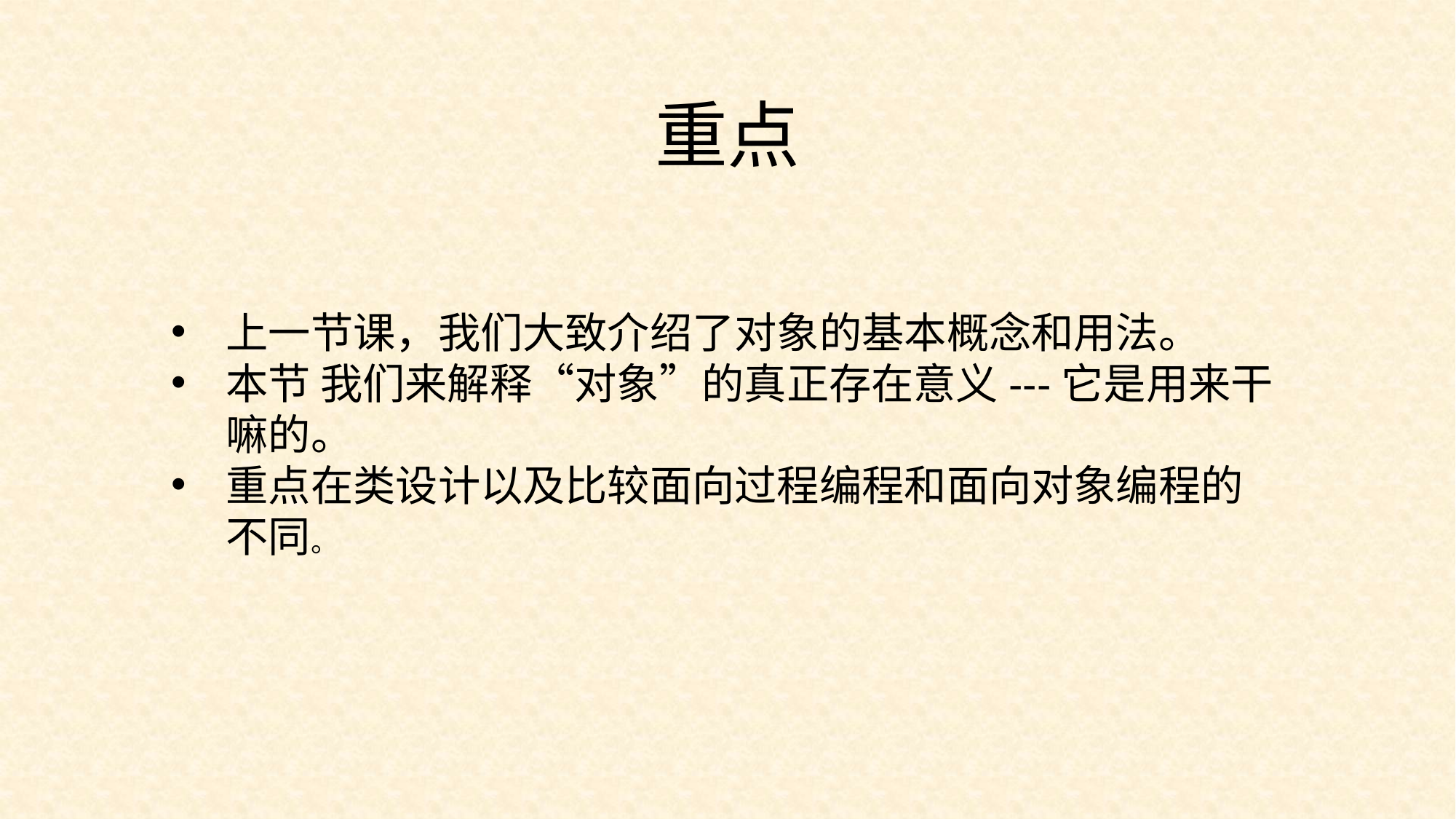

重点
上一节课，我们大致介绍了对象的基本概念和用法。
本节 我们来解释“对象”的真正存在意义---它是用来干嘛的。
重点在类设计以及比较面向过程编程和面向对象编程的不同。